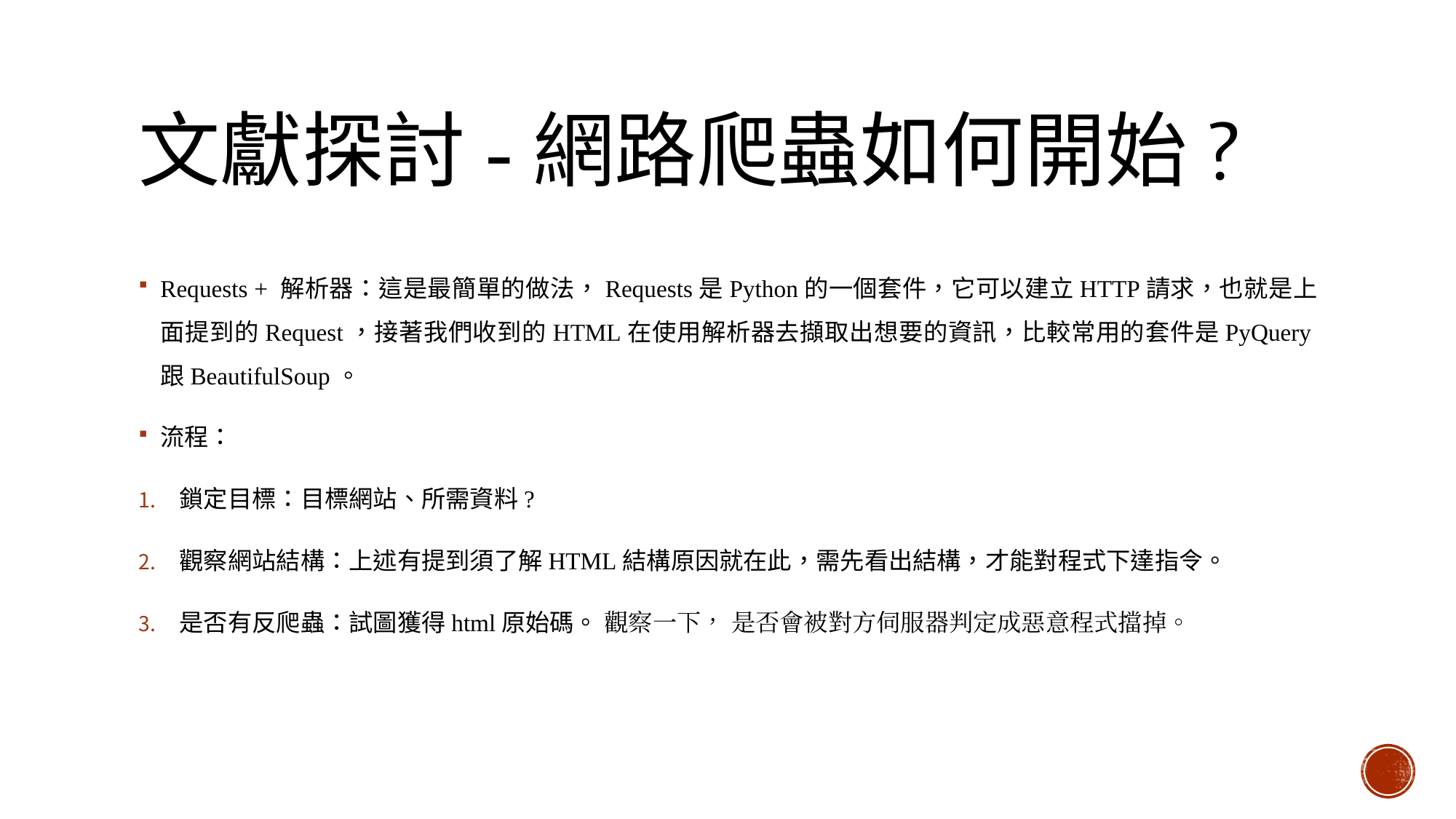

# 文獻探討-網路爬蟲如何開始?
Requests + 解析器：這是最簡單的做法，Requests是Python的一個套件，它可以建立HTTP請求，也就是上面提到的Request，接著我們收到的HTML在使用解析器去擷取出想要的資訊，比較常用的套件是PyQuery跟BeautifulSoup。
流程：
鎖定目標：目標網站、所需資料?
觀察網站結構：上述有提到須了解HTML結構原因就在此，需先看出結構，才能對程式下達指令。
是否有反爬蟲：試圖獲得html原始碼。 觀察一下， 是否會被對方伺服器判定成惡意程式擋掉。